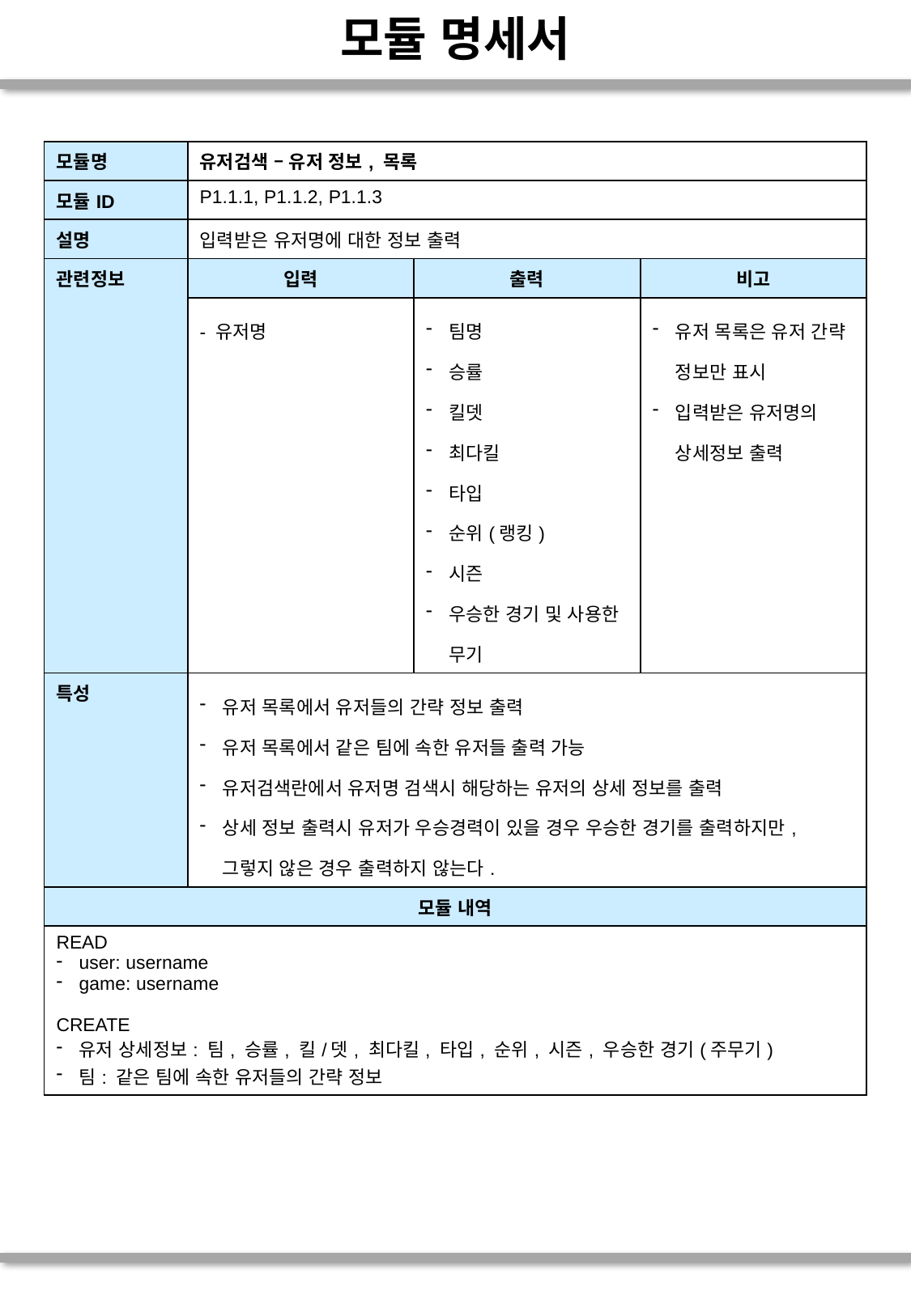

# 모듈 명세서
| 모듈명 | 유저검색 – 유저 정보, 목록 |  |  |
| --- | --- | --- | --- |
| 모듈ID | P1.1.1, P1.1.2, P1.1.3 |  |  |
| 설명 | 입력받은 유저명에 대한 정보 출력 |  |  |
| 관련정보 | 입력 | 출력 | 비고 |
|  | - 유저명 | 팀명 승률 킬뎃 최다킬 타입 순위(랭킹) 시즌 우승한 경기 및 사용한 무기 | 유저 목록은 유저 간략 정보만 표시 입력받은 유저명의 상세정보 출력 |
| 특성 | 유저 목록에서 유저들의 간략 정보 출력 유저 목록에서 같은 팀에 속한 유저들 출력 가능 유저검색란에서 유저명 검색시 해당하는 유저의 상세 정보를 출력 상세 정보 출력시 유저가 우승경력이 있을 경우 우승한 경기를 출력하지만, 그렇지 않은 경우 출력하지 않는다. |  |  |
| 모듈 내역 |  |  |  |
| READ user: username game: username CREATE 유저 상세정보: 팀, 승률, 킬/뎃, 최다킬, 타입, 순위, 시즌, 우승한 경기(주무기) 팀: 같은 팀에 속한 유저들의 간략 정보 |  |  |  |